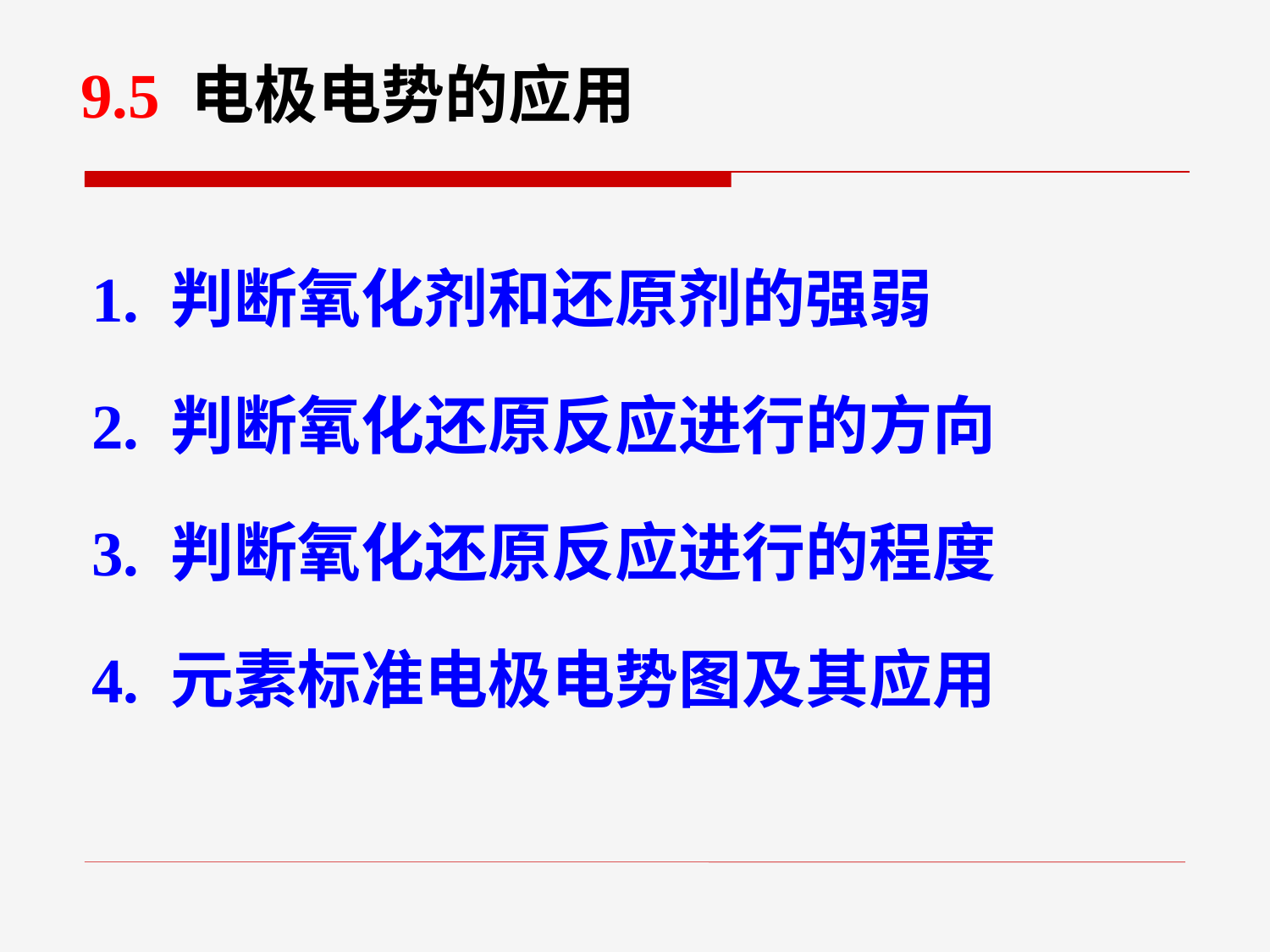

9.5 电极电势的应用
1. 判断氧化剂和还原剂的强弱
2. 判断氧化还原反应进行的方向
3. 判断氧化还原反应进行的程度
4. 元素标准电极电势图及其应用